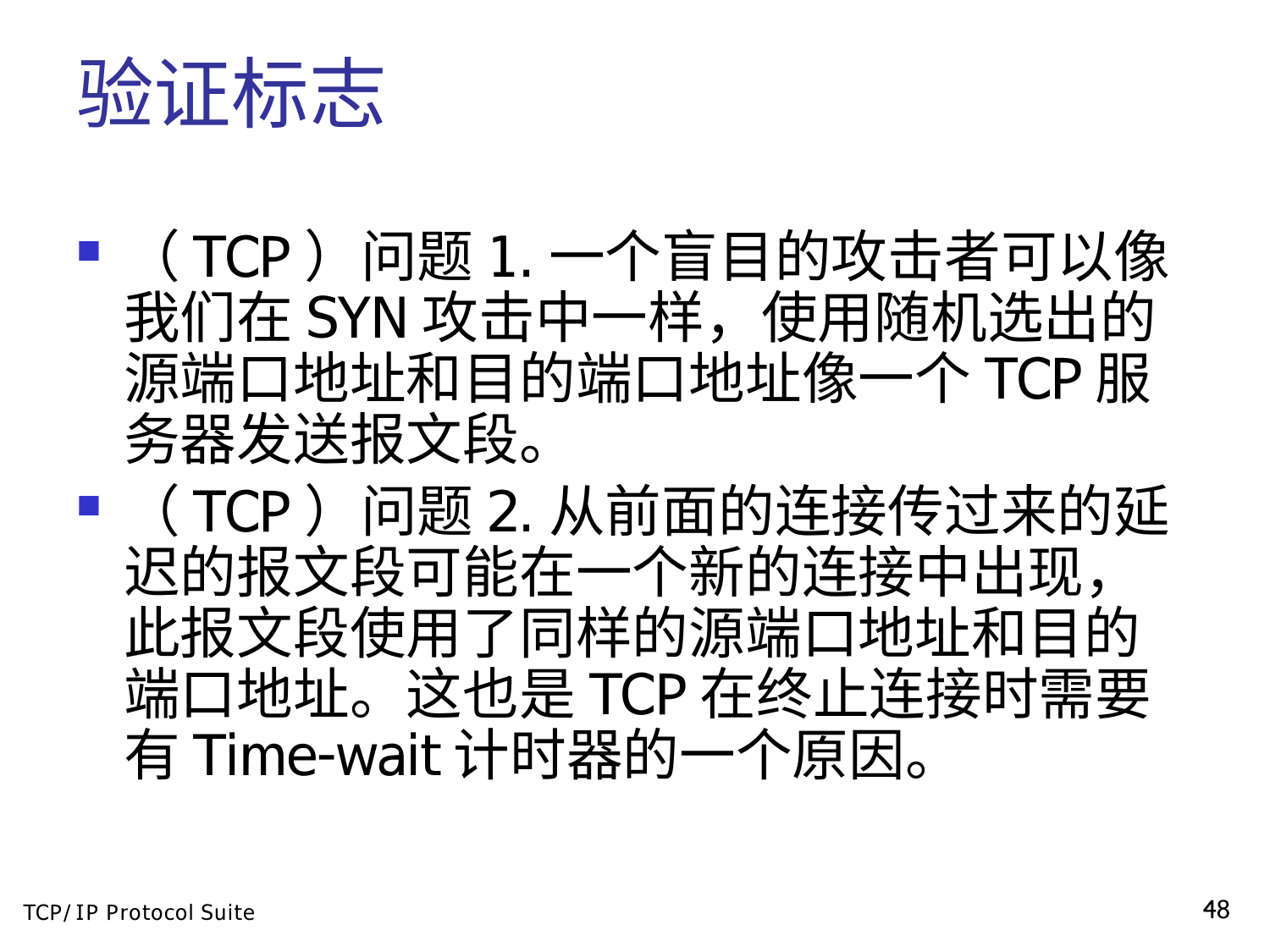

# 验证标志
（TCP）问题1.一个盲目的攻击者可以像我们在SYN攻击中一样，使用随机选出的源端口地址和目的端口地址像一个TCP服务器发送报文段。
（TCP）问题2.从前面的连接传过来的延迟的报文段可能在一个新的连接中出现，此报文段使用了同样的源端口地址和目的端口地址。这也是TCP在终止连接时需要有Time-wait计时器的一个原因。
48
TCP/IP Protocol Suite